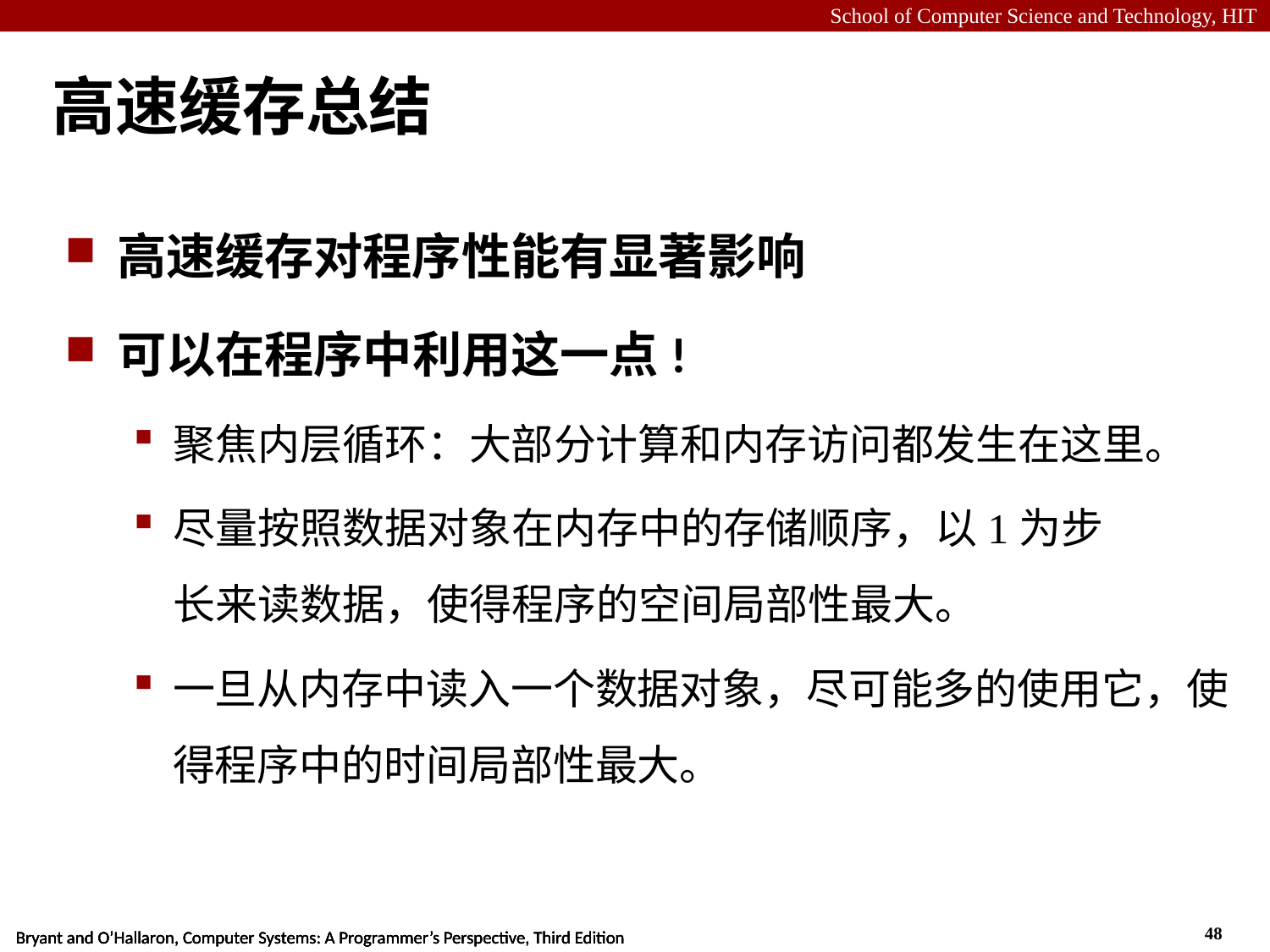

# 高速缓存总结
高速缓存对程序性能有显著影响
可以在程序中利用这一点!
聚焦内层循环：大部分计算和内存访问都发生在这里。
尽量按照数据对象在内存中的存储顺序，以1为步长来读数据，使得程序的空间局部性最大。
一旦从内存中读入一个数据对象，尽可能多的使用它，使得程序中的时间局部性最大。